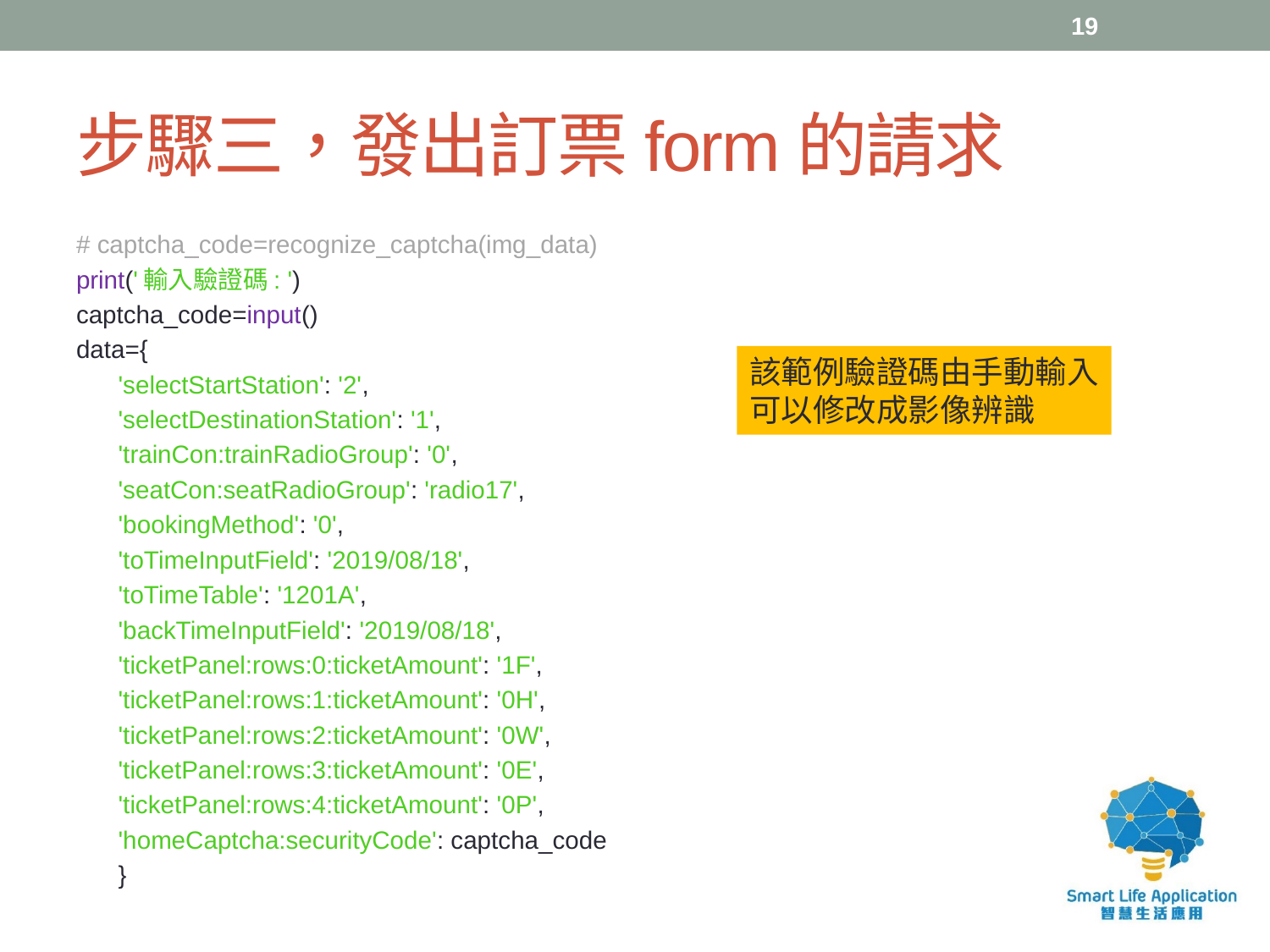

19
# 步驟三，發出訂票form的請求
# captcha_code=recognize_captcha(img_data)
print('輸入驗證碼: ')
captcha_code=input()
data={
      'selectStartStation': '2',
      'selectDestinationStation': '1',
      'trainCon:trainRadioGroup': '0',
      'seatCon:seatRadioGroup': 'radio17',
      'bookingMethod': '0',
      'toTimeInputField': '2019/08/18',
      'toTimeTable': '1201A',
      'backTimeInputField': '2019/08/18',
      'ticketPanel:rows:0:ticketAmount': '1F',
      'ticketPanel:rows:1:ticketAmount': '0H',
      'ticketPanel:rows:2:ticketAmount': '0W',
      'ticketPanel:rows:3:ticketAmount': '0E',
      'ticketPanel:rows:4:ticketAmount': '0P',
      'homeCaptcha:securityCode': captcha_code
      }
該範例驗證碼由手動輸入
可以修改成影像辨識